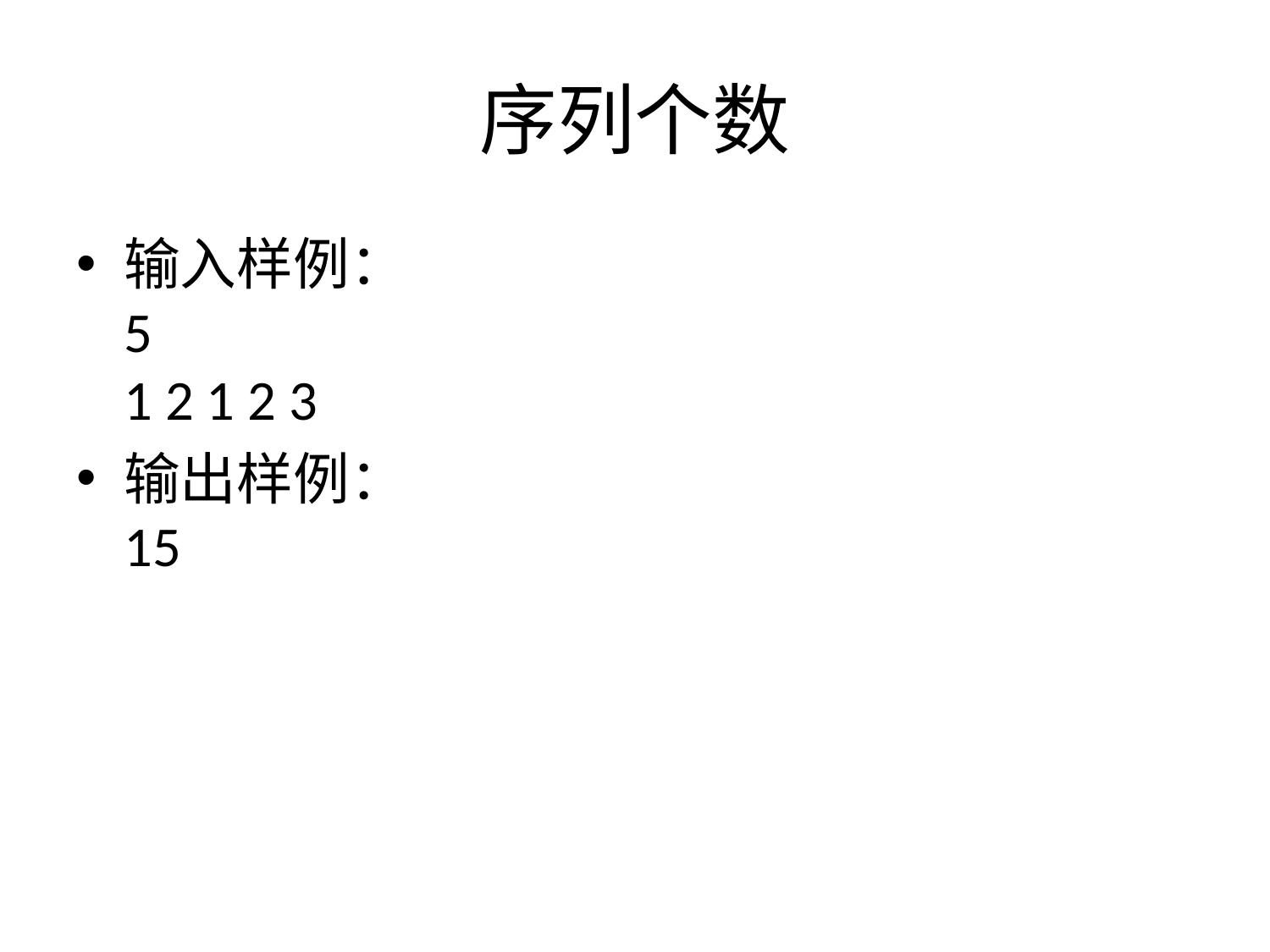

# 序列个数
输入样例：
5
1 2 1 2 3
输出样例：
15